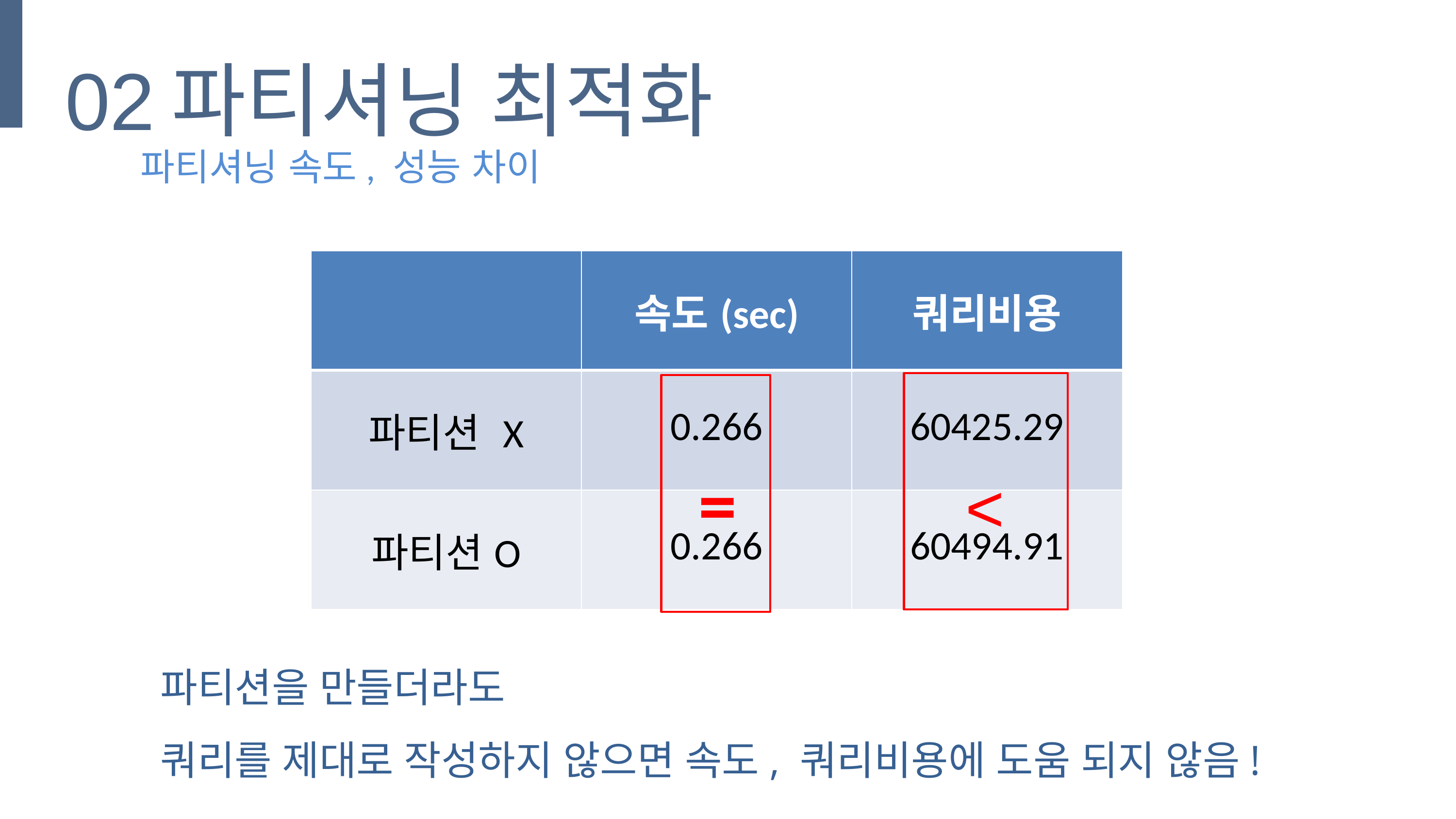

02
파티셔닝 최적화
파티셔닝 속도, 성능 차이
|  | 속도(sec) | 쿼리비용 |
| --- | --- | --- |
| 파티션 X | 0.266 | 60425.29 |
| 파티션O | 0.266 | 60494.91 |

=
<
파티션을 만들더라도
쿼리를 제대로 작성하지 않으면 속도, 쿼리비용에 도움 되지 않음!